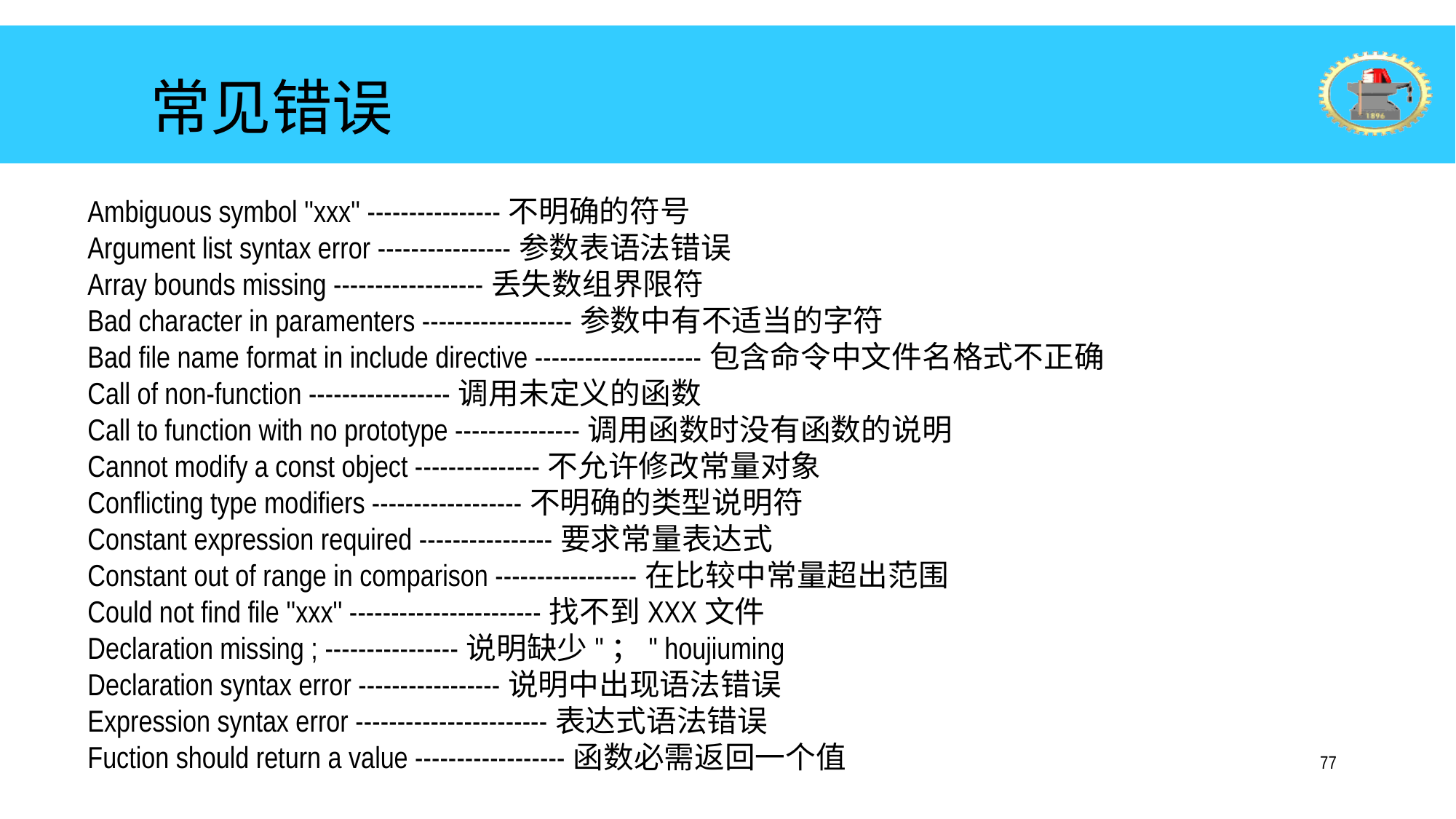

常见错误
Ambiguous symbol ''xxx'' ----------------不明确的符号
Argument list syntax error ----------------参数表语法错误
Array bounds missing ------------------丢失数组界限符
Bad character in paramenters ------------------参数中有不适当的字符
Bad file name format in include directive --------------------包含命令中文件名格式不正确
Call of non-function -----------------调用未定义的函数
Call to function with no prototype ---------------调用函数时没有函数的说明
Cannot modify a const object ---------------不允许修改常量对象
Conflicting type modifiers ------------------不明确的类型说明符
Constant expression required ----------------要求常量表达式
Constant out of range in comparison -----------------在比较中常量超出范围
Could not find file ''xxx'' -----------------------找不到XXX文件
Declaration missing ; ----------------说明缺少"；" houjiuming
Declaration syntax error -----------------说明中出现语法错误
Expression syntax error -----------------------表达式语法错误
Fuction should return a value ------------------函数必需返回一个值
77